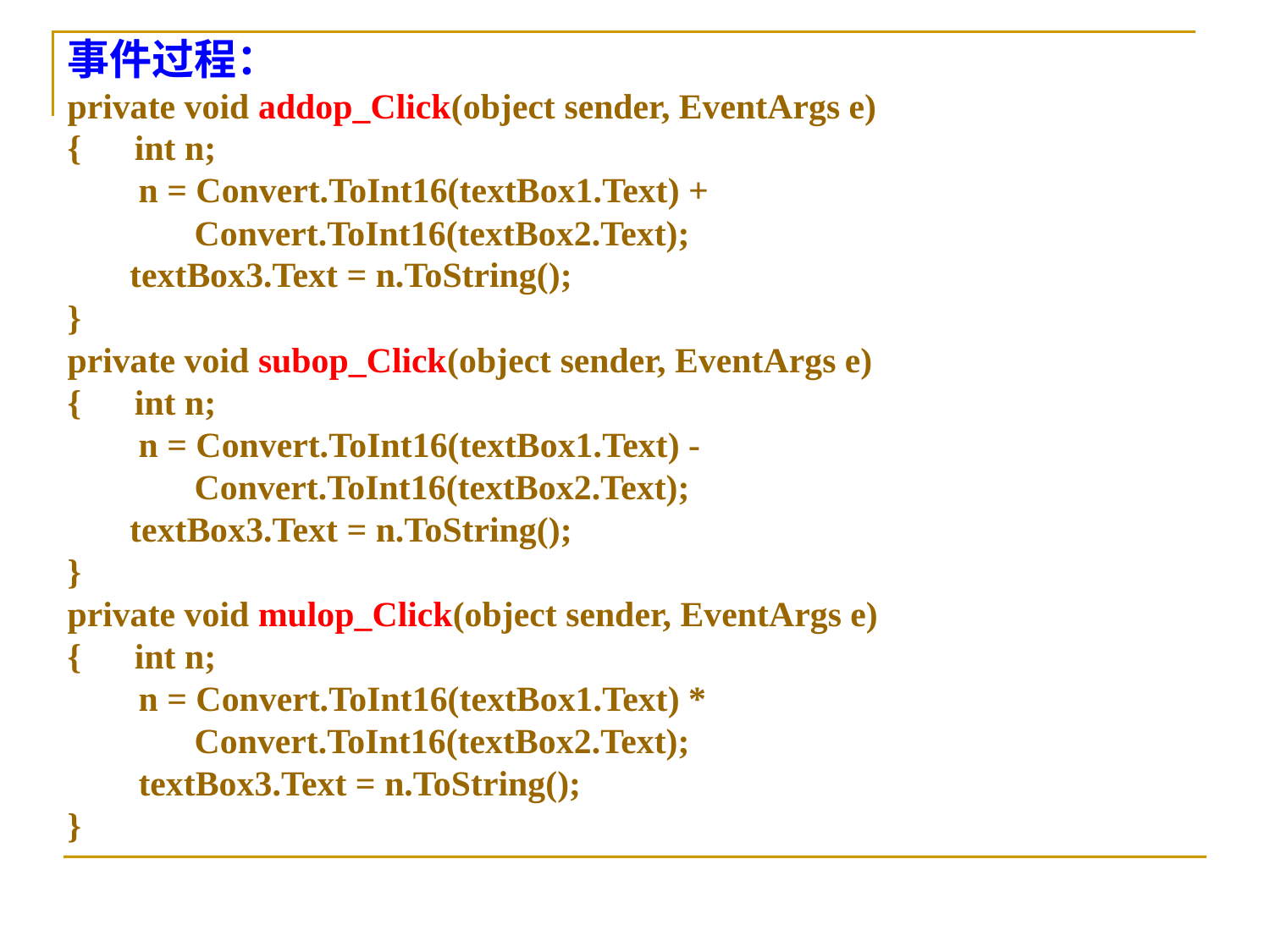

事件过程：
private void addop_Click(object sender, EventArgs e)
{      int n;
        n = Convert.ToInt16(textBox1.Text) +
	Convert.ToInt16(textBox2.Text);
       textBox3.Text = n.ToString();
}
private void subop_Click(object sender, EventArgs e)
{      int n;
        n = Convert.ToInt16(textBox1.Text) -
	Convert.ToInt16(textBox2.Text);
       textBox3.Text = n.ToString();
}
private void mulop_Click(object sender, EventArgs e)
{      int n;
        n = Convert.ToInt16(textBox1.Text) *
	Convert.ToInt16(textBox2.Text);
        textBox3.Text = n.ToString();
}